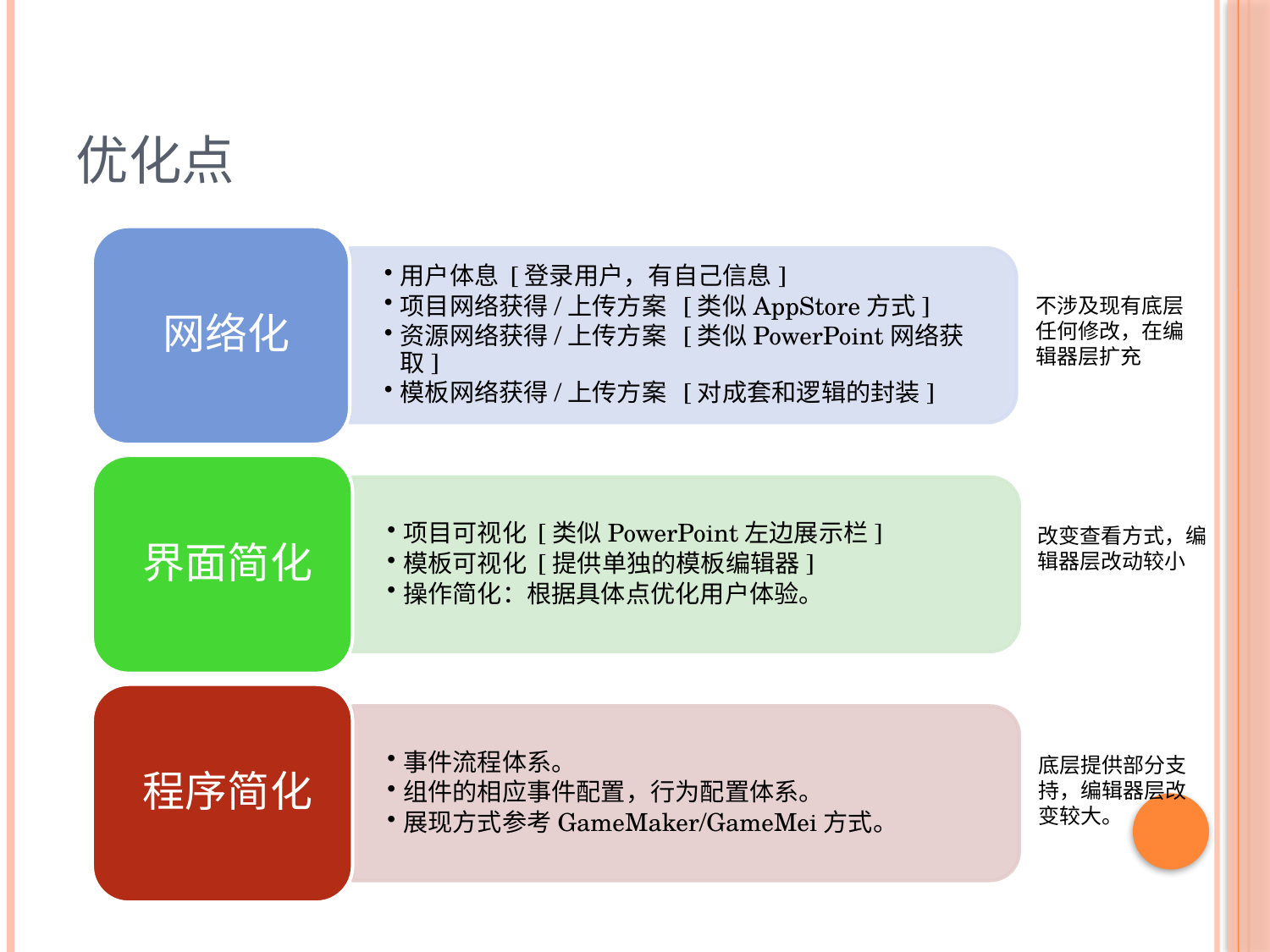

# 优化点
用户体息 [登录用户，有自己信息]
项目网络获得/上传方案  [类似AppStore方式]
资源网络获得/上传方案  [类似PowerPoint网络获取]
模板网络获得/上传方案  [对成套和逻辑的封装]
网络化
项目可视化 [类似PowerPoint左边展示栏]
模板可视化 [提供单独的模板编辑器]
操作简化：根据具体点优化用户体验。
界面简化
事件流程体系。
组件的相应事件配置，行为配置体系。
展现方式参考GameMaker/GameMei方式。
程序简化
不涉及现有底层任何修改，在编辑器层扩充
改变查看方式，编辑器层改动较小
底层提供部分支持，编辑器层改变较大。